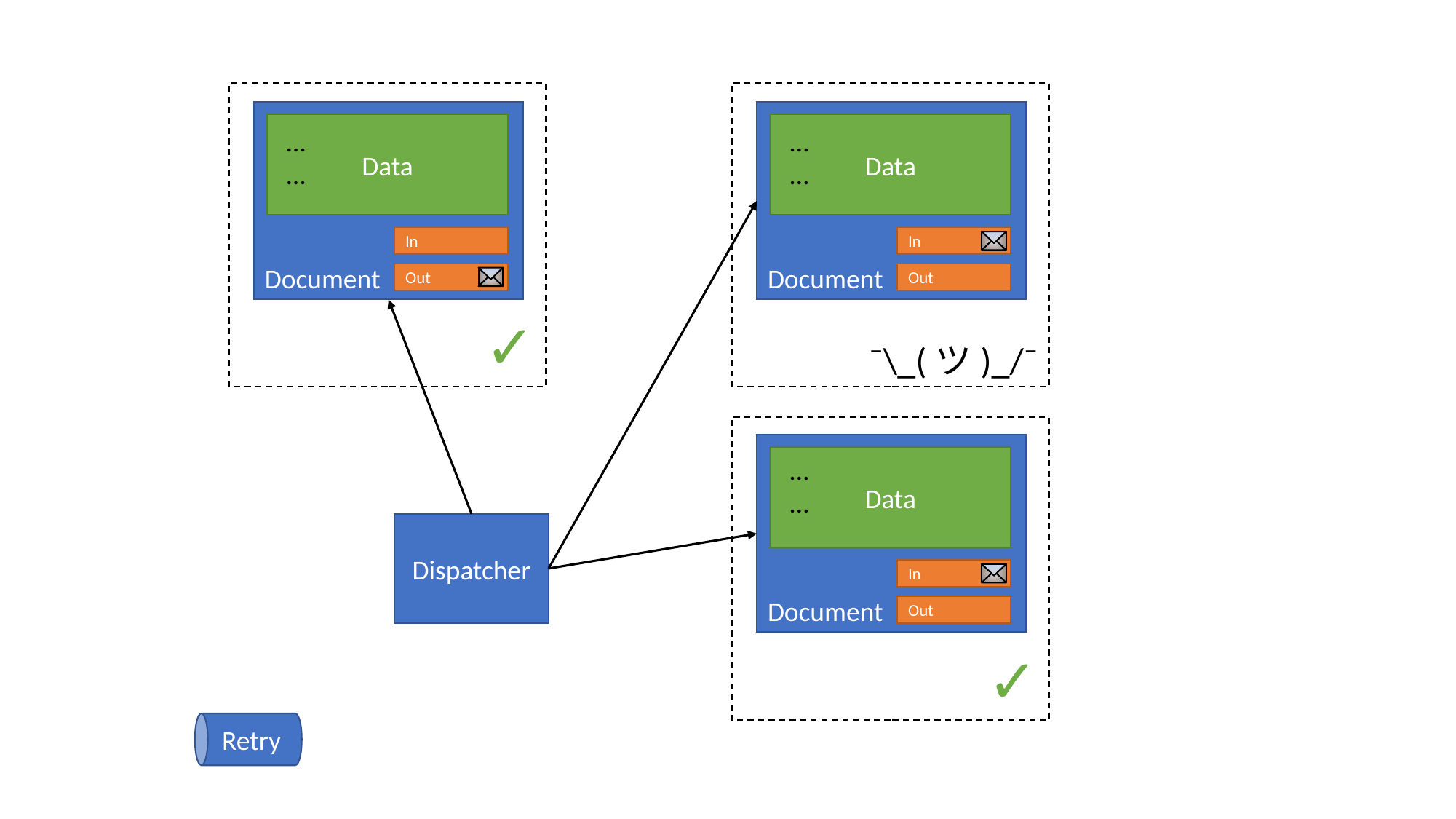

✓
¯\_(ツ)_/¯
Document
Document
Data
Data
…
…
…
…
In
In

Out
Out

✓
Document
Data
…
…
Dispatcher
In

Out
Retry